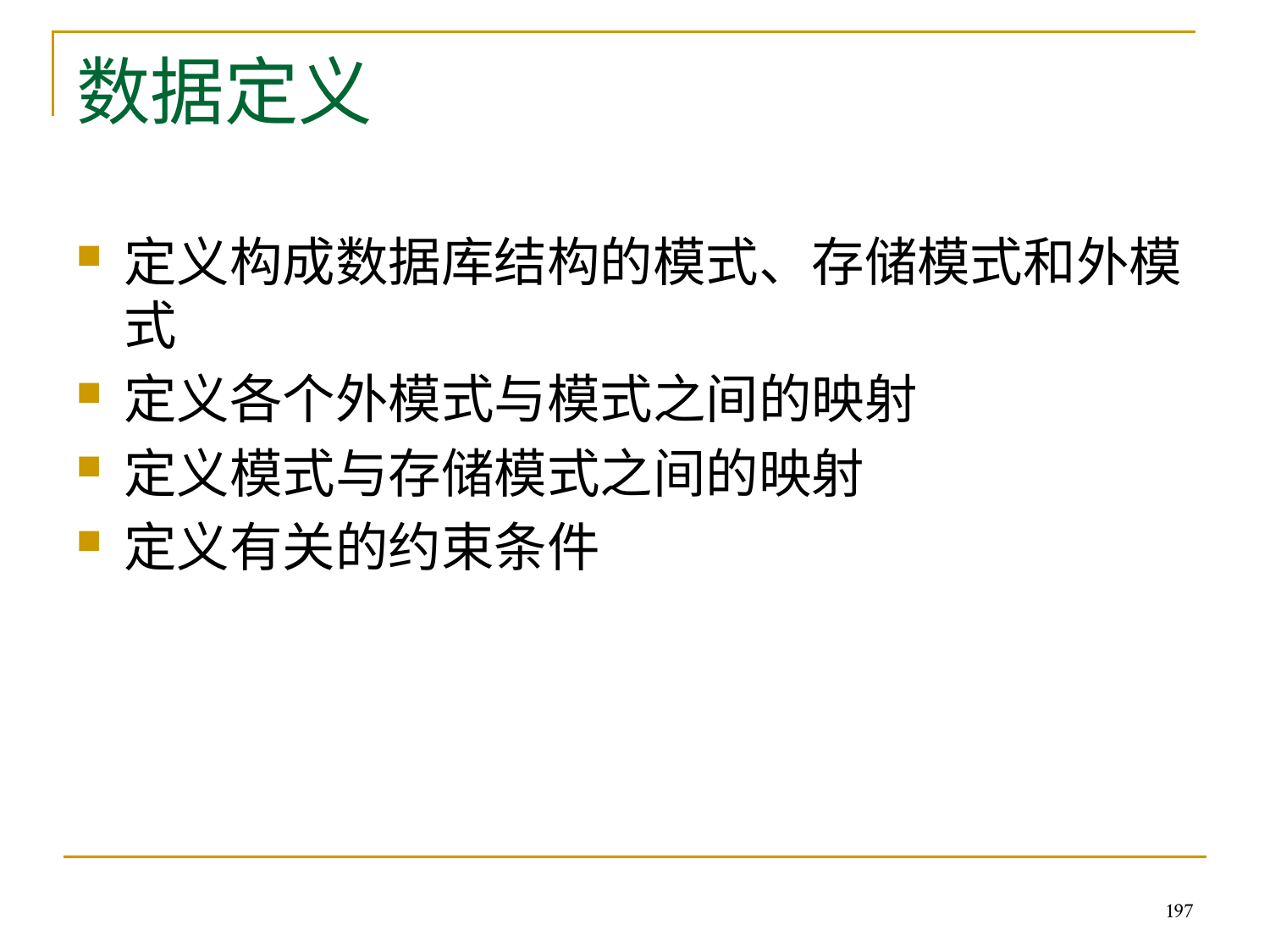

# 数据定义
定义构成数据库结构的模式、存储模式和外模式
定义各个外模式与模式之间的映射
定义模式与存储模式之间的映射
定义有关的约束条件
197